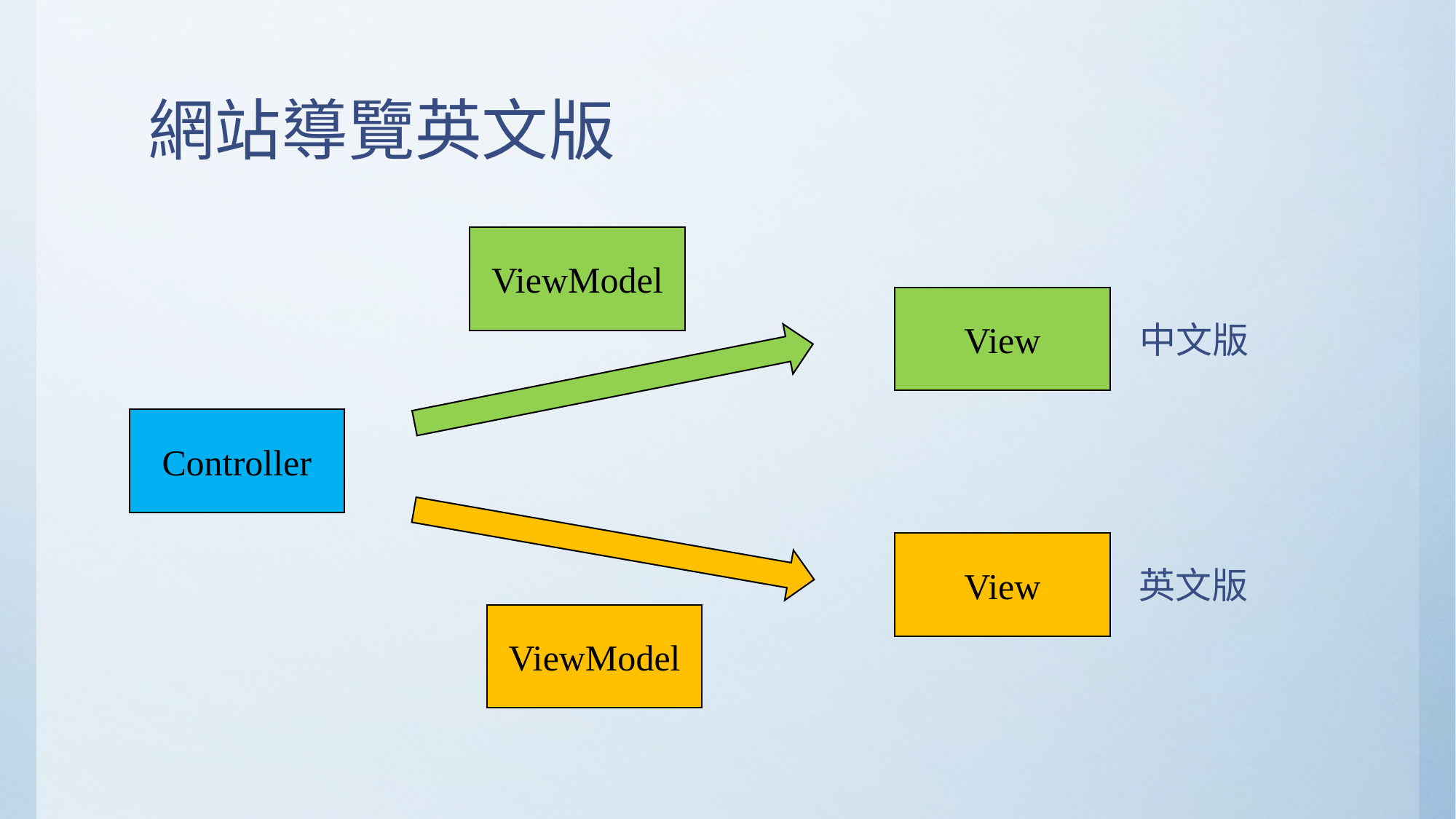

# 網站導覽英文版
ViewModel
View
中文版

Controller

View
英文版
ViewModel